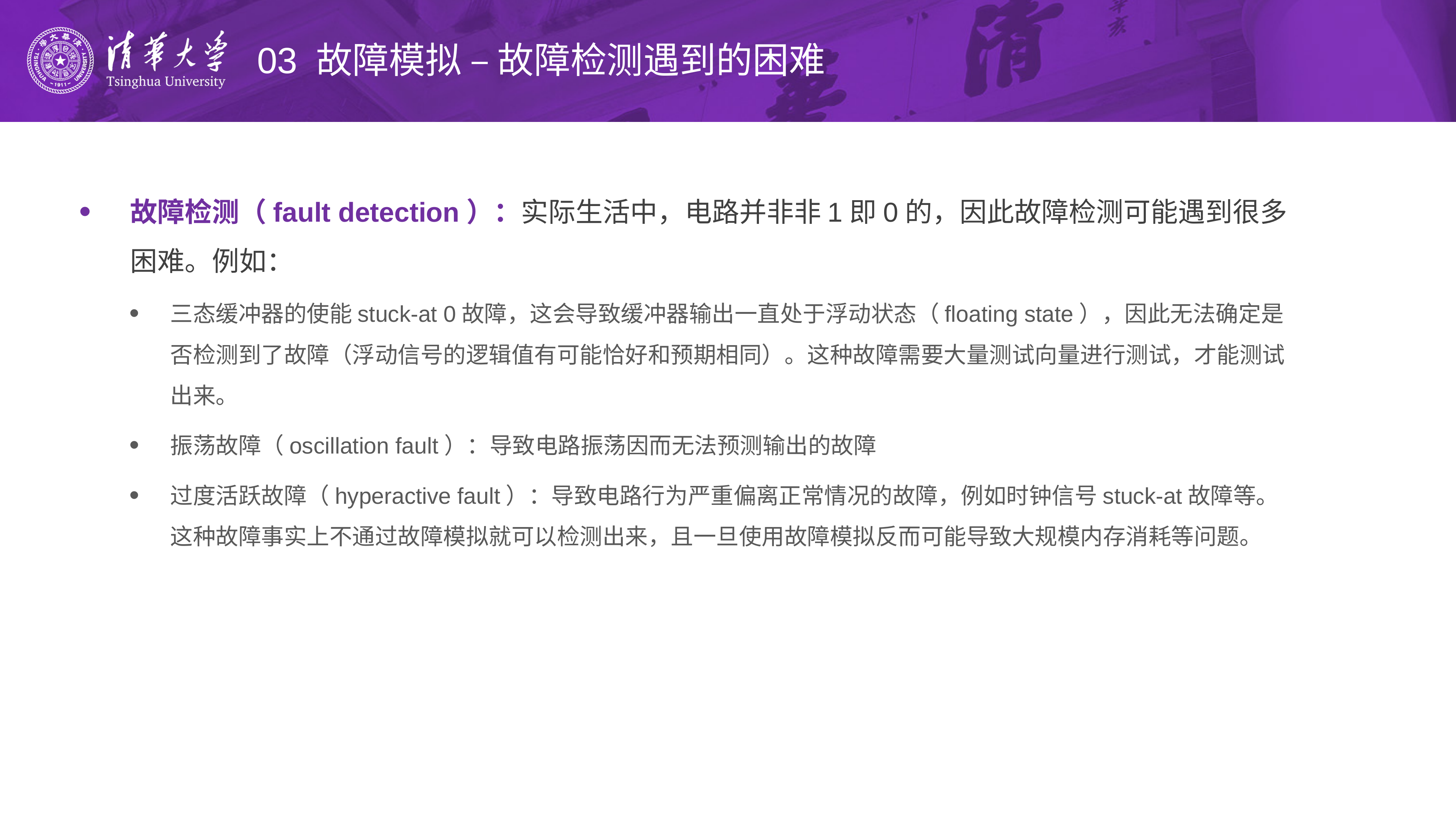

# 03 故障模拟 – 故障检测遇到的困难
故障检测（fault detection）：实际生活中，电路并非非1即0的，因此故障检测可能遇到很多困难。例如：
三态缓冲器的使能stuck-at 0故障，这会导致缓冲器输出一直处于浮动状态（floating state），因此无法确定是否检测到了故障（浮动信号的逻辑值有可能恰好和预期相同）。这种故障需要大量测试向量进行测试，才能测试出来。
振荡故障（oscillation fault）：导致电路振荡因而无法预测输出的故障
过度活跃故障（hyperactive fault）：导致电路行为严重偏离正常情况的故障，例如时钟信号stuck-at故障等。这种故障事实上不通过故障模拟就可以检测出来，且一旦使用故障模拟反而可能导致大规模内存消耗等问题。